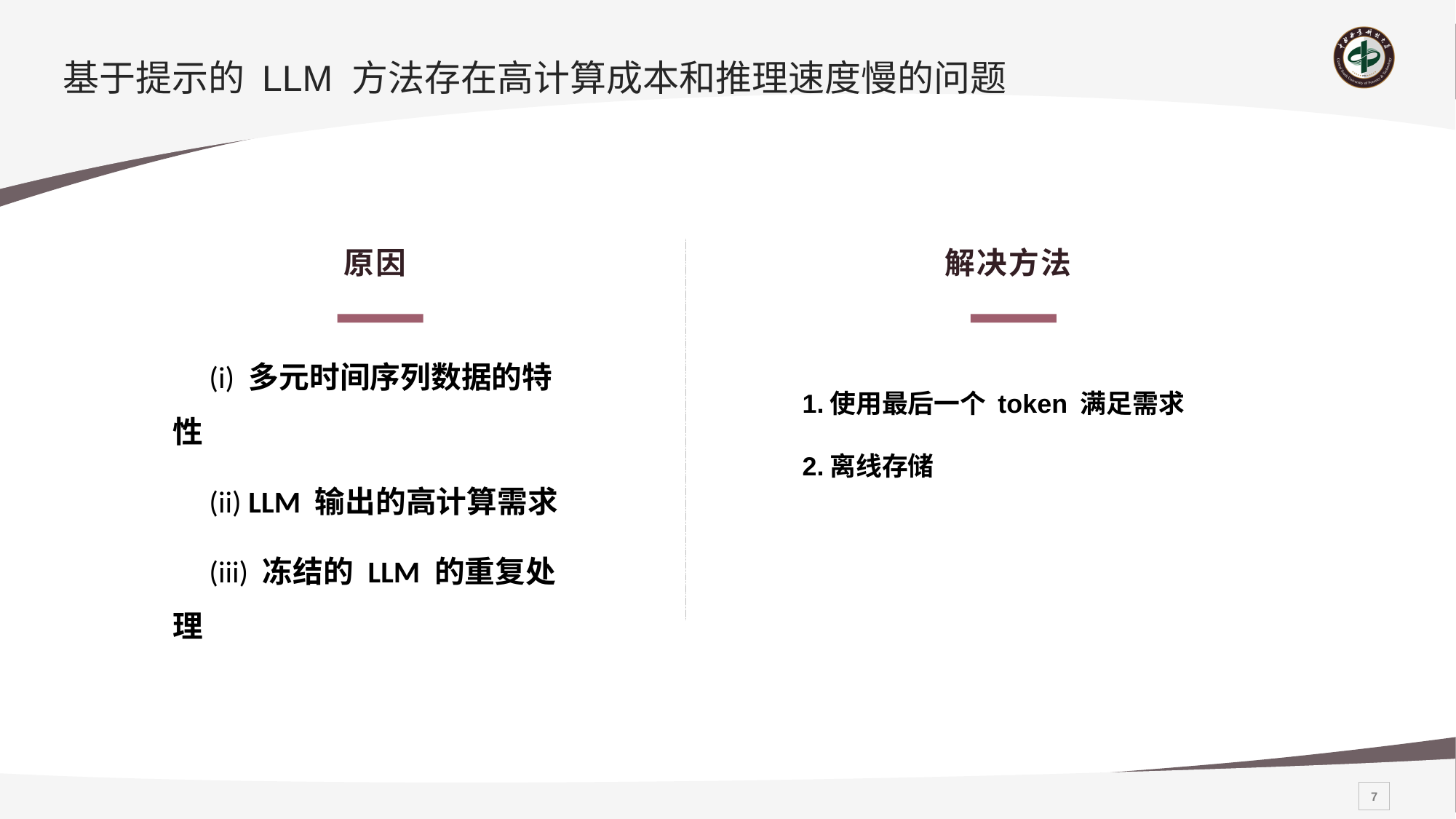

# 基于提示的 LLM 方法存在高计算成本和推理速度慢的问题
原因
解决方法

(i) 多元时间序列数据的特性
(ii) LLM 输出的高计算需求
(iii) 冻结的 LLM 的重复处理
1.使用最后一个 token 满足需求
2.离线存储